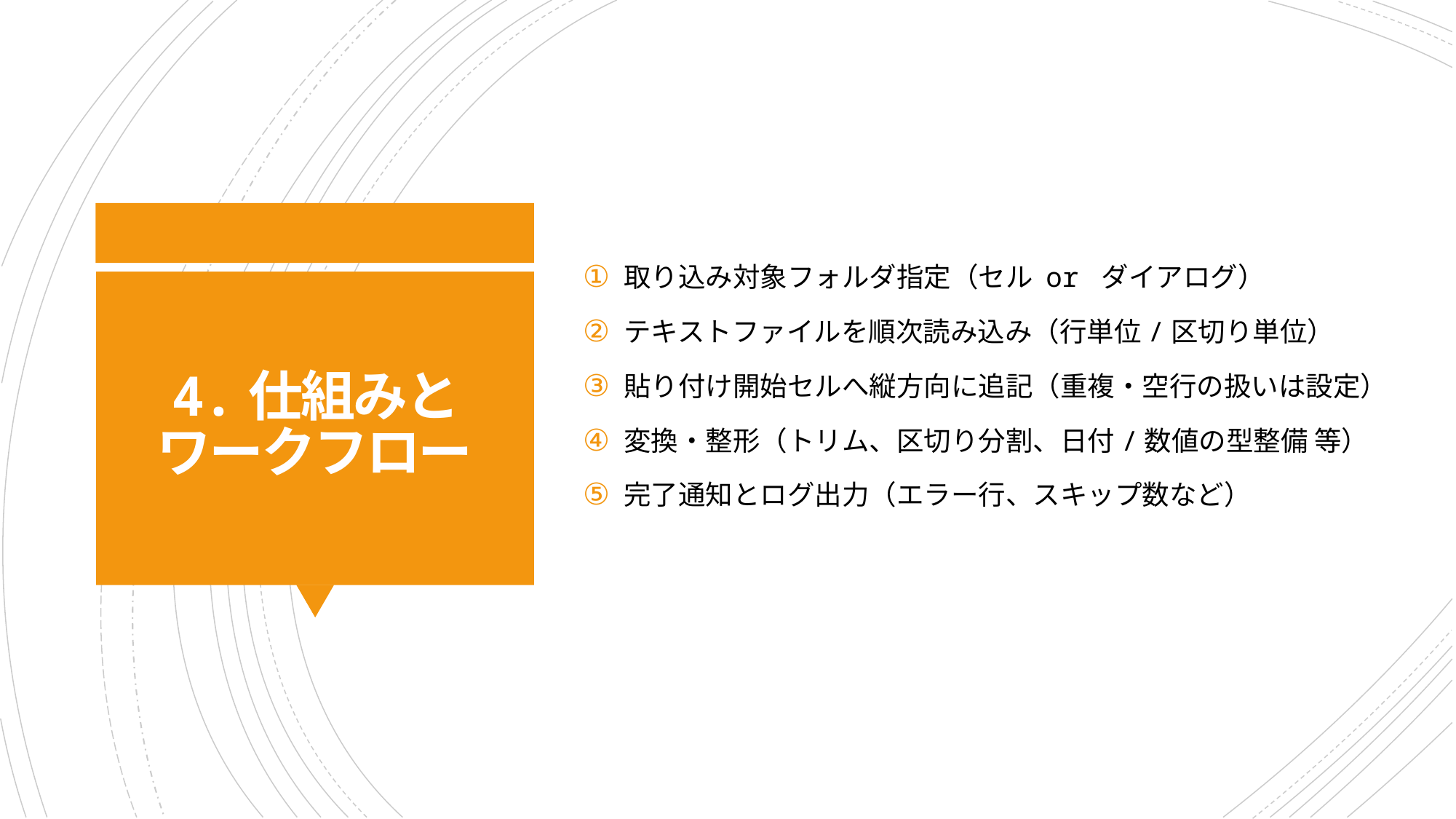

取り込み対象フォルダ指定（セル or ダイアログ）
テキストファイルを順次読み込み（行単位/区切り単位）
貼り付け開始セルへ縦方向に追記（重複・空行の扱いは設定）
変換・整形（トリム、区切り分割、日付/数値の型整備 等）
完了通知とログ出力（エラー行、スキップ数など）

# 4.仕組みとワークフロー